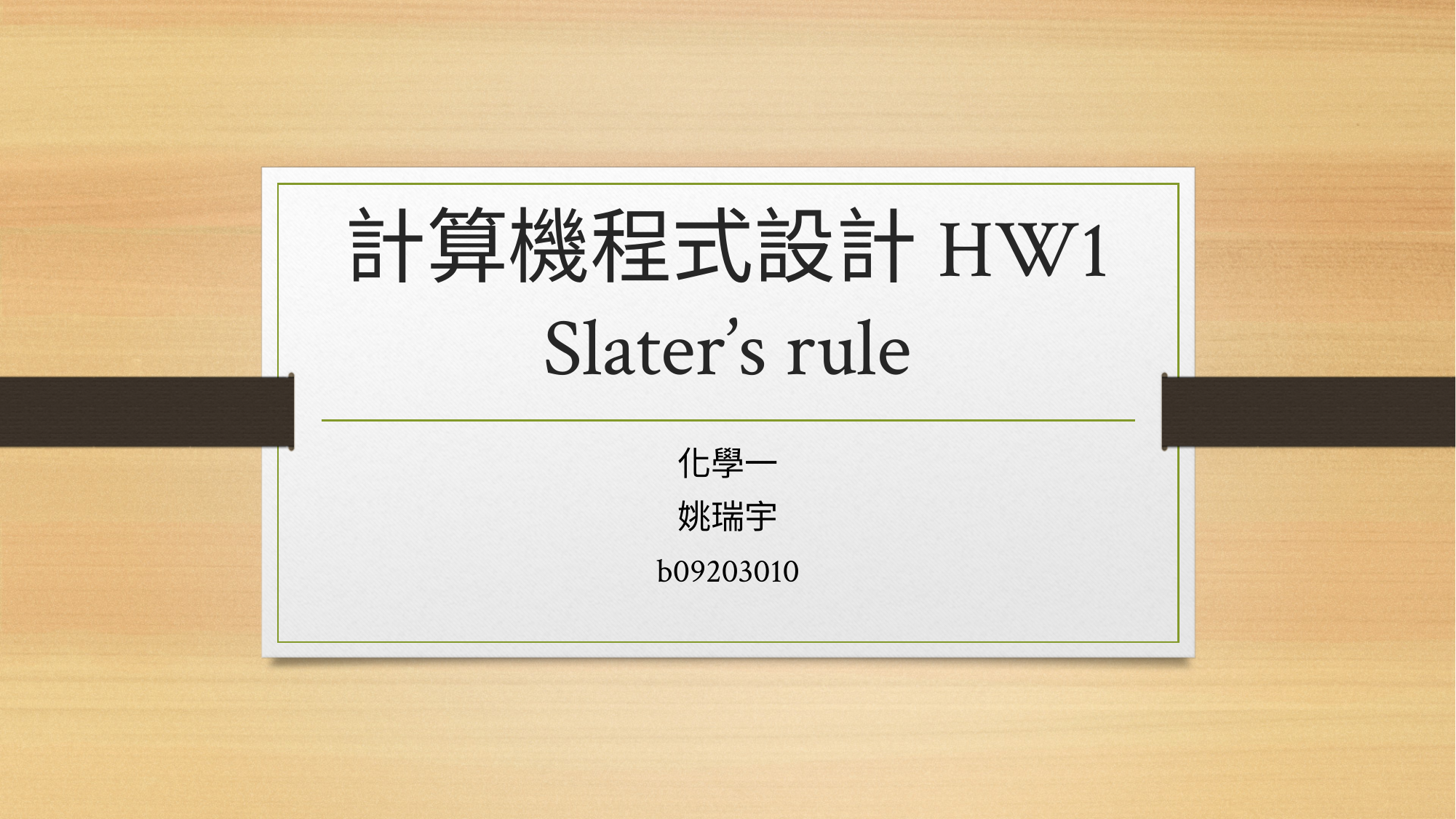

# 計算機程式設計HW1 Slater’s rule
化學一
姚瑞宇
b09203010